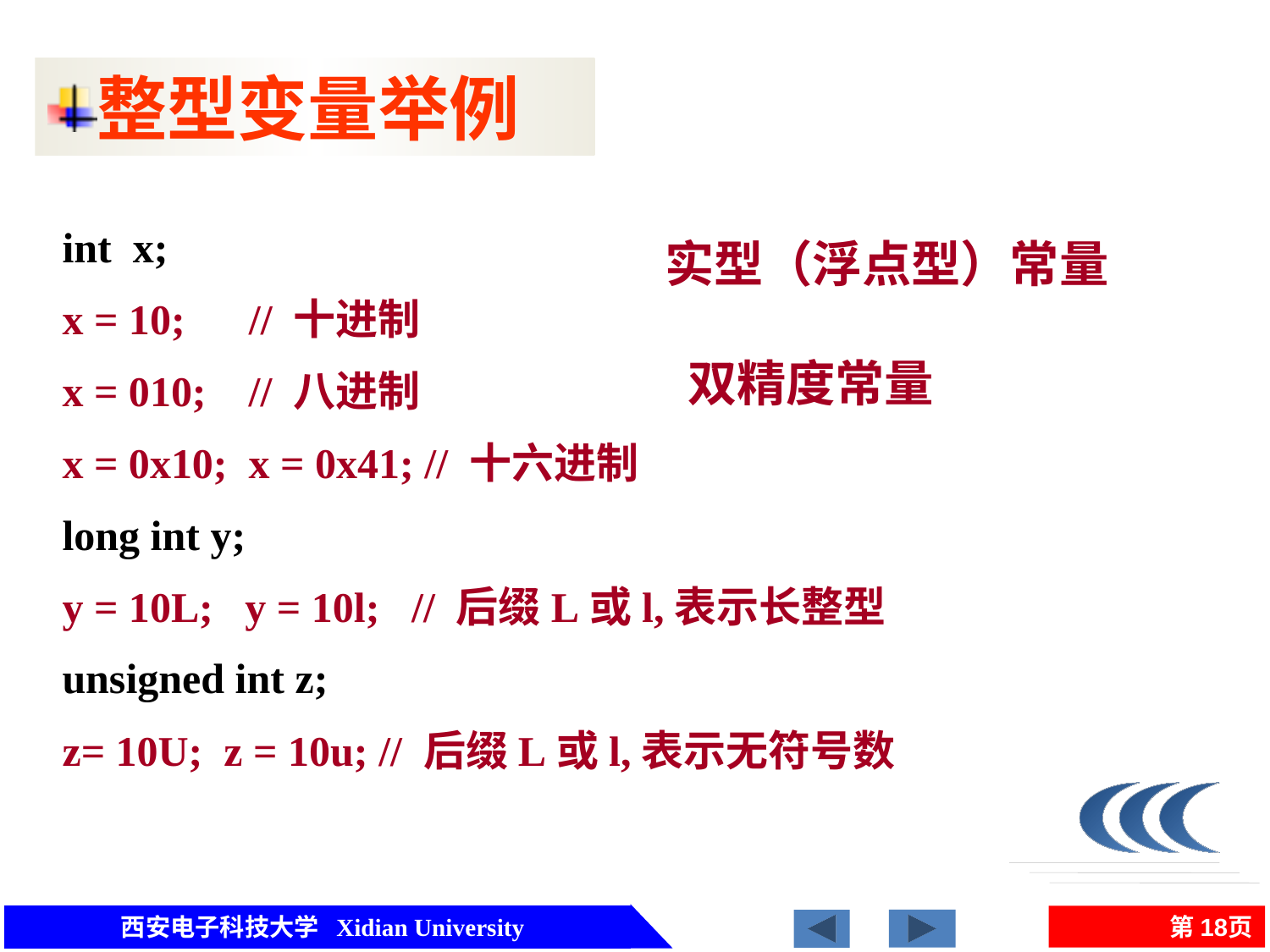

整型变量举例
int  x;
x = 10;      // 十进制
x = 010;    // 八进制
x = 0x10;  x = 0x41; // 十六进制
long int y;
y = 10L;   y = 10l;   // 后缀L或l,表示长整型
unsigned int z;
z= 10U;  z = 10u; // 后缀L或l,表示无符号数
实型（浮点型）常量
双精度常量